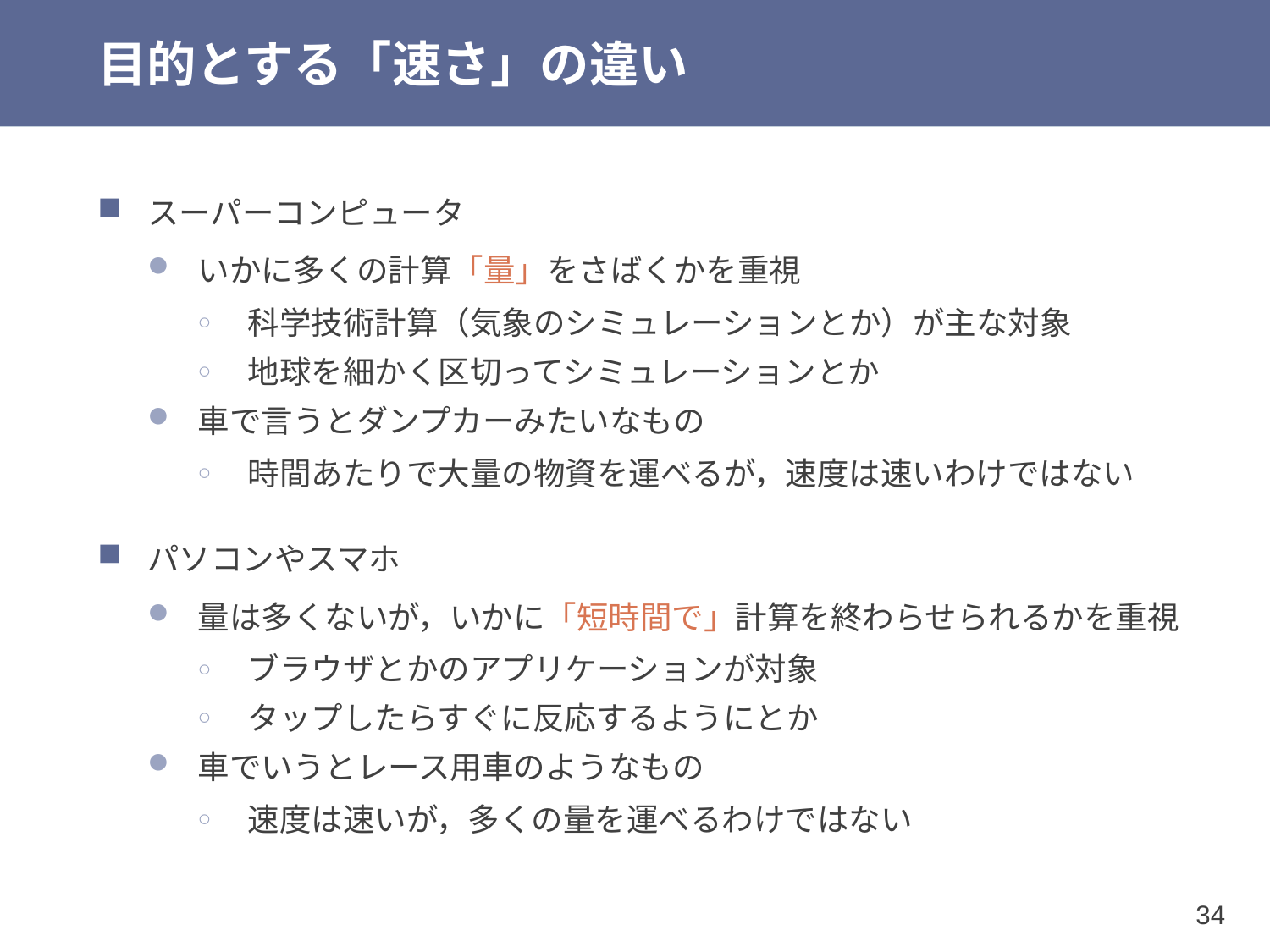

# 目的とする「速さ」の違い
スーパーコンピュータ
いかに多くの計算「量」をさばくかを重視
科学技術計算（気象のシミュレーションとか）が主な対象
地球を細かく区切ってシミュレーションとか
車で言うとダンプカーみたいなもの
時間あたりで大量の物資を運べるが，速度は速いわけではない
パソコンやスマホ
量は多くないが，いかに「短時間で」計算を終わらせられるかを重視
ブラウザとかのアプリケーションが対象
タップしたらすぐに反応するようにとか
車でいうとレース用車のようなもの
速度は速いが，多くの量を運べるわけではない